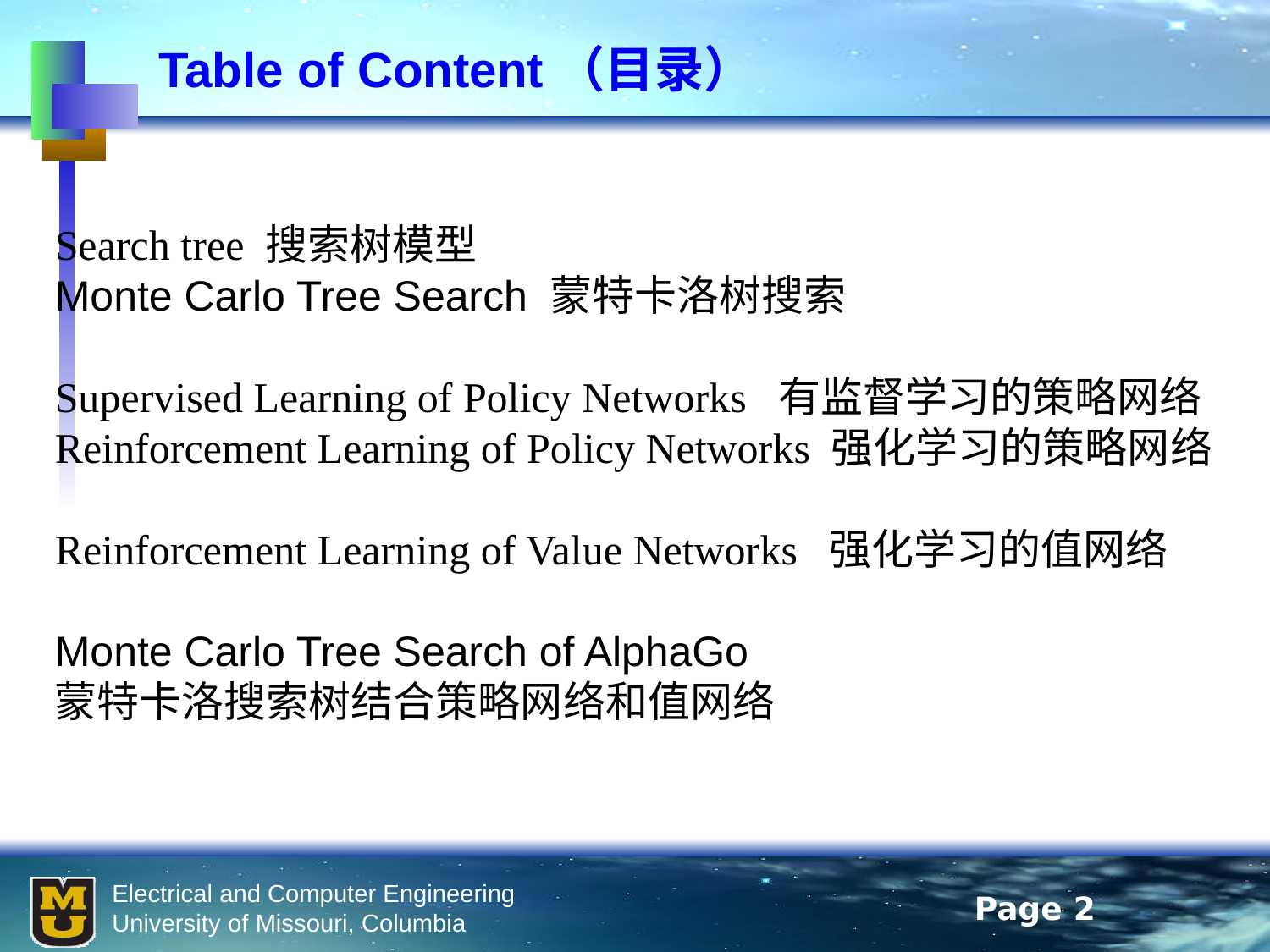

Table of Content（目录）
Search tree 搜索树模型
Monte Carlo Tree Search 蒙特卡洛树搜索

Supervised Learning of Policy Networks  有监督学习的策略网络
Reinforcement Learning of Policy Networks 强化学习的策略网络

Reinforcement Learning of Value Networks  强化学习的值网络

Monte Carlo Tree Search of AlphaGo
蒙特卡洛搜索树结合策略网络和值网络